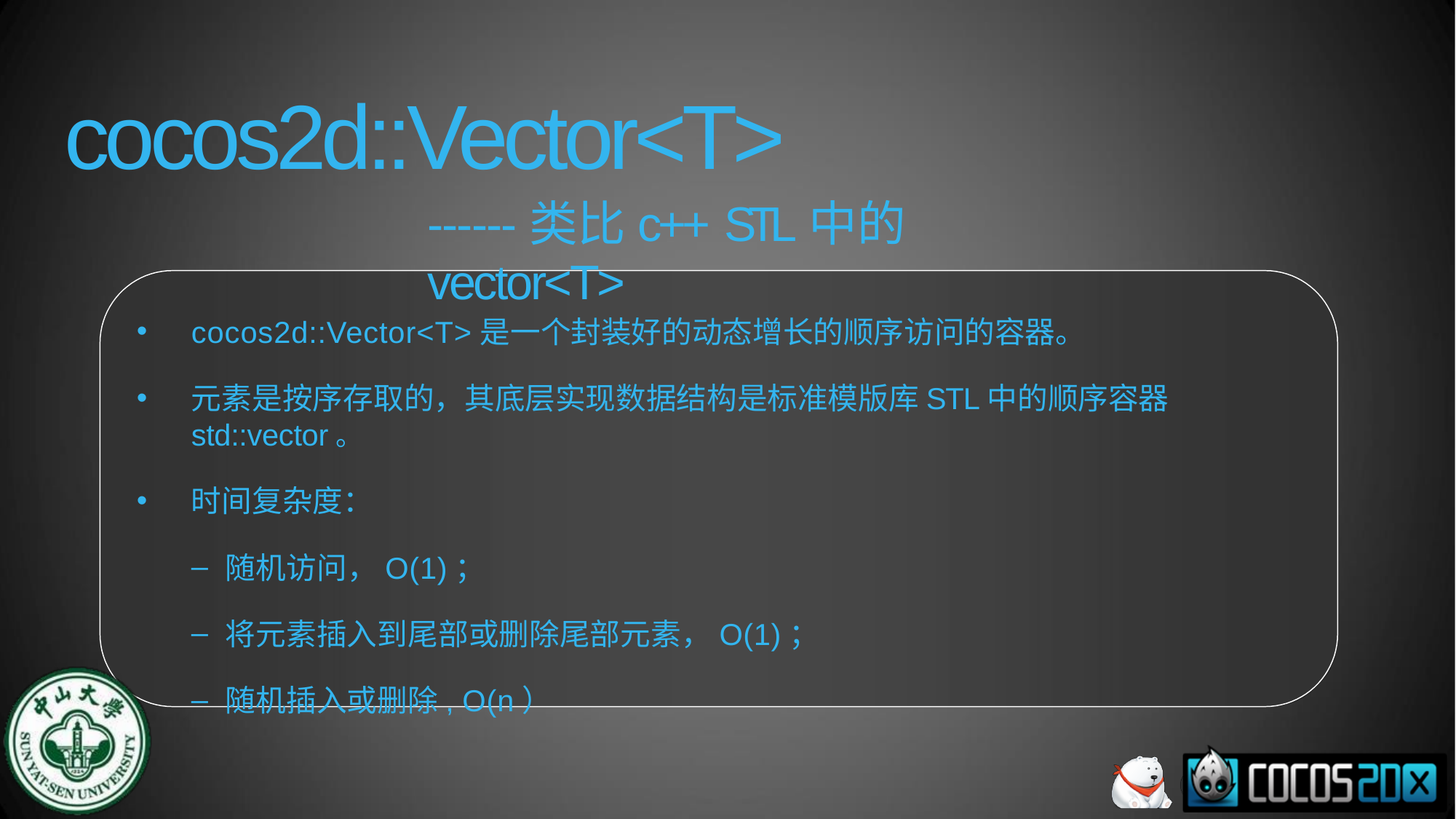

# cocos2d::Vector<T>
------类比c++ STL中的vector<T>

cocos2d::Vector<T>是一个封装好的动态增长的顺序访问的容器。
元素是按序存取的，其底层实现数据结构是标准模版库STL中的顺序容器std::vector。
时间复杂度：
随机访问，O(1)；
将元素插入到尾部或删除尾部元素，O(1)；
随机插入或删除, O(n）